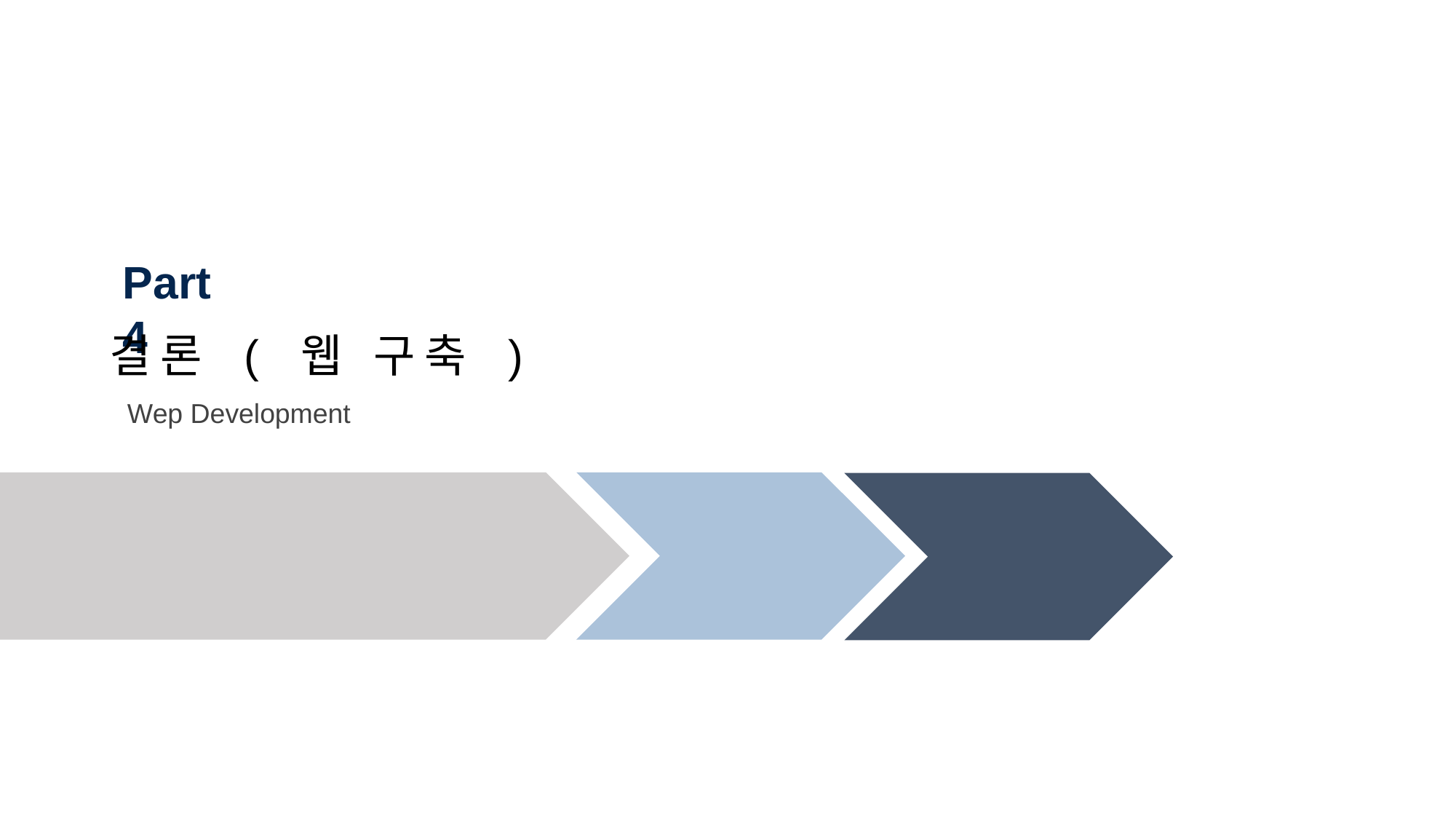

Part 4
결론 ( 웹 구축 )
Wep Development